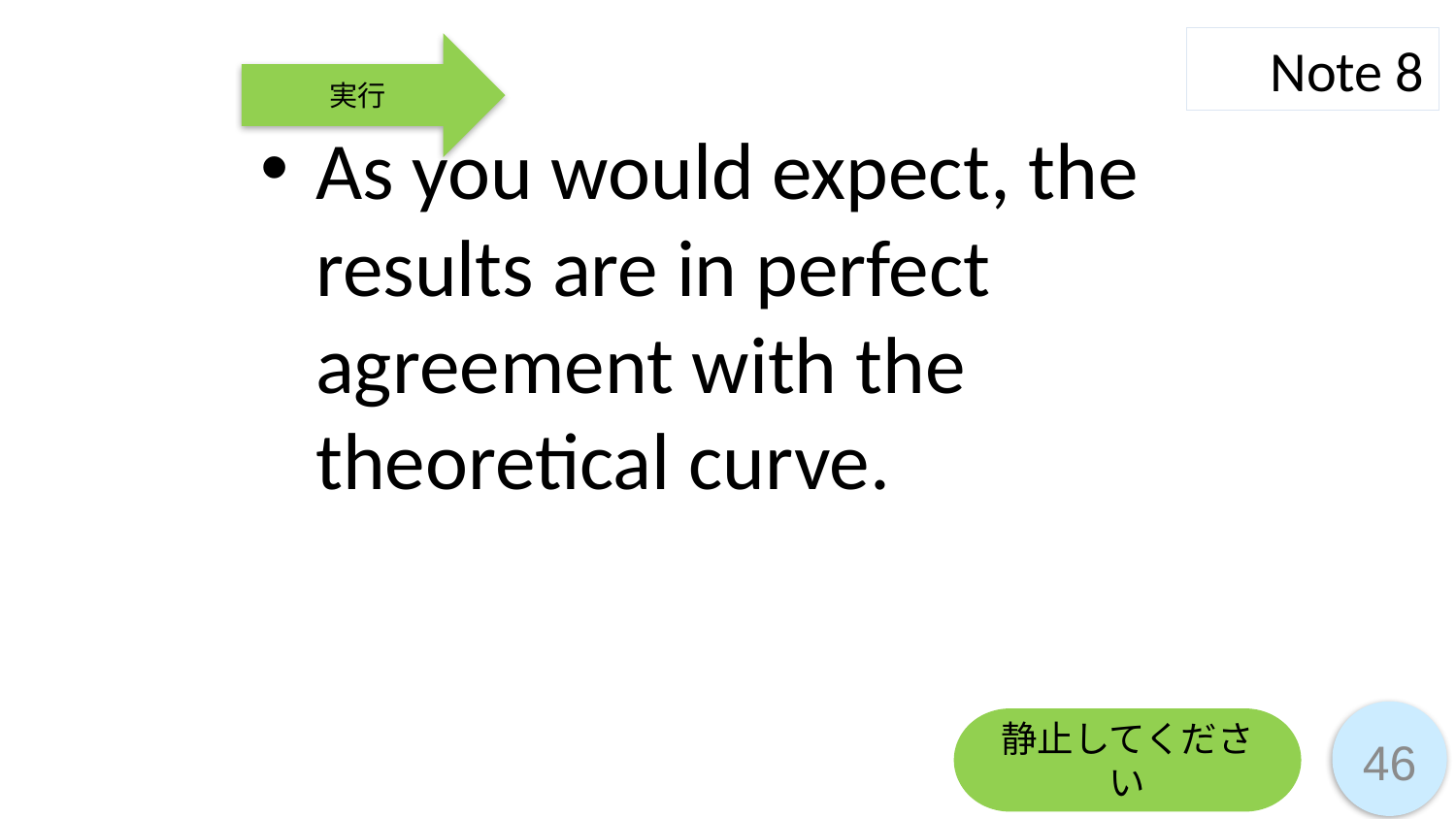

Note 8
実行
As you would expect, the results are in perfect agreement with the theoretical curve.
静止してください
46